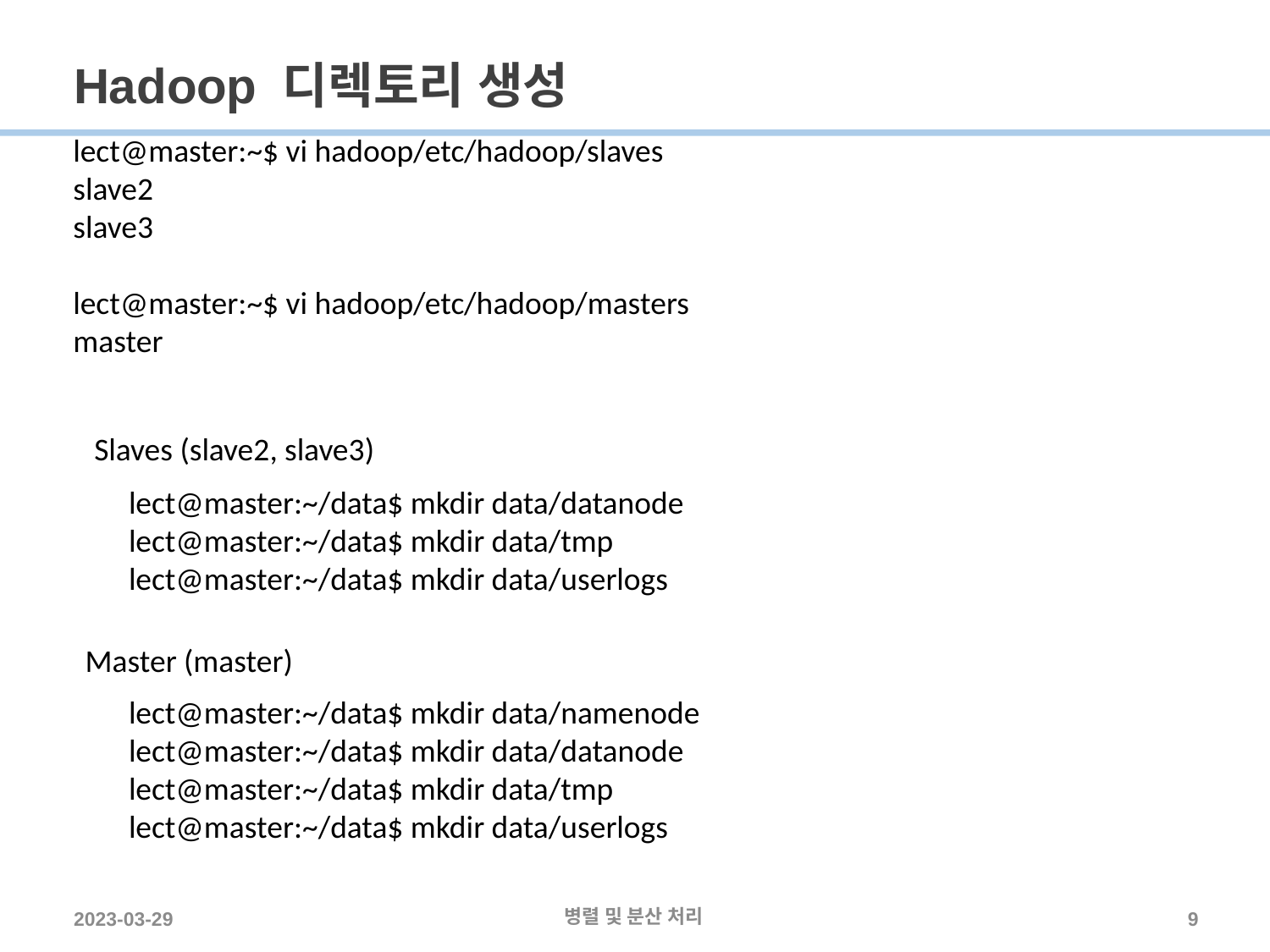

# Hadoop 디렉토리 생성
lect@master:~$ vi hadoop/etc/hadoop/slaves
slave2
slave3

lect@master:~$ vi hadoop/etc/hadoop/masters
master
Slaves (slave2, slave3)
lect@master:~/data$ mkdir data/datanode
lect@master:~/data$ mkdir data/tmp
lect@master:~/data$ mkdir data/userlogs
Master (master)
lect@master:~/data$ mkdir data/namenode
lect@master:~/data$ mkdir data/datanode
lect@master:~/data$ mkdir data/tmp
lect@master:~/data$ mkdir data/userlogs
2023-03-29
병렬 및 분산 처리
9